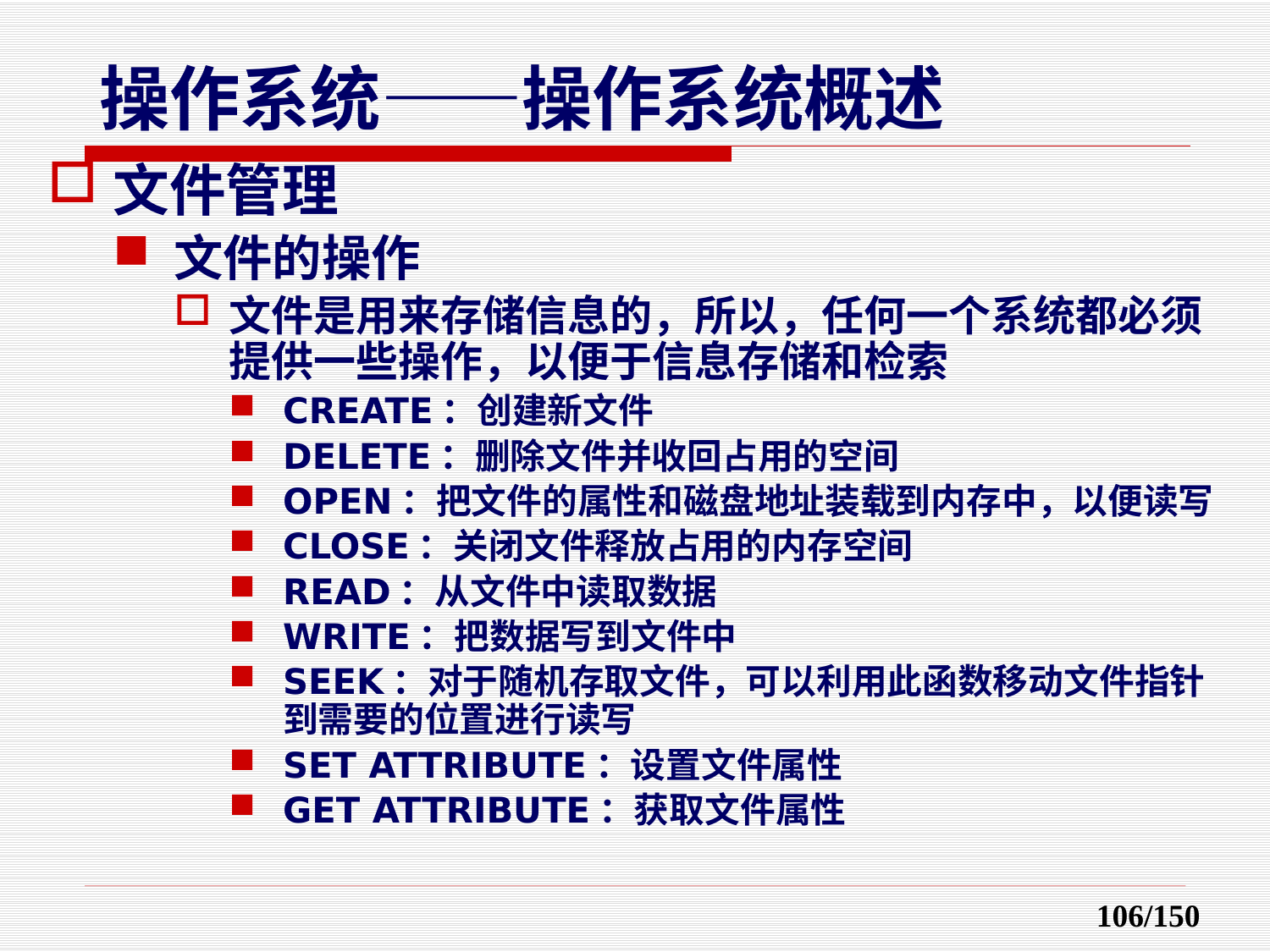

文件管理
文件的操作
文件是用来存储信息的，所以，任何一个系统都必须提供一些操作，以便于信息存储和检索
CREATE：创建新文件
DELETE：删除文件并收回占用的空间
OPEN：把文件的属性和磁盘地址装载到内存中，以便读写
CLOSE：关闭文件释放占用的内存空间
READ：从文件中读取数据
WRITE：把数据写到文件中
SEEK：对于随机存取文件，可以利用此函数移动文件指针到需要的位置进行读写
SET ATTRIBUTE：设置文件属性
GET ATTRIBUTE：获取文件属性